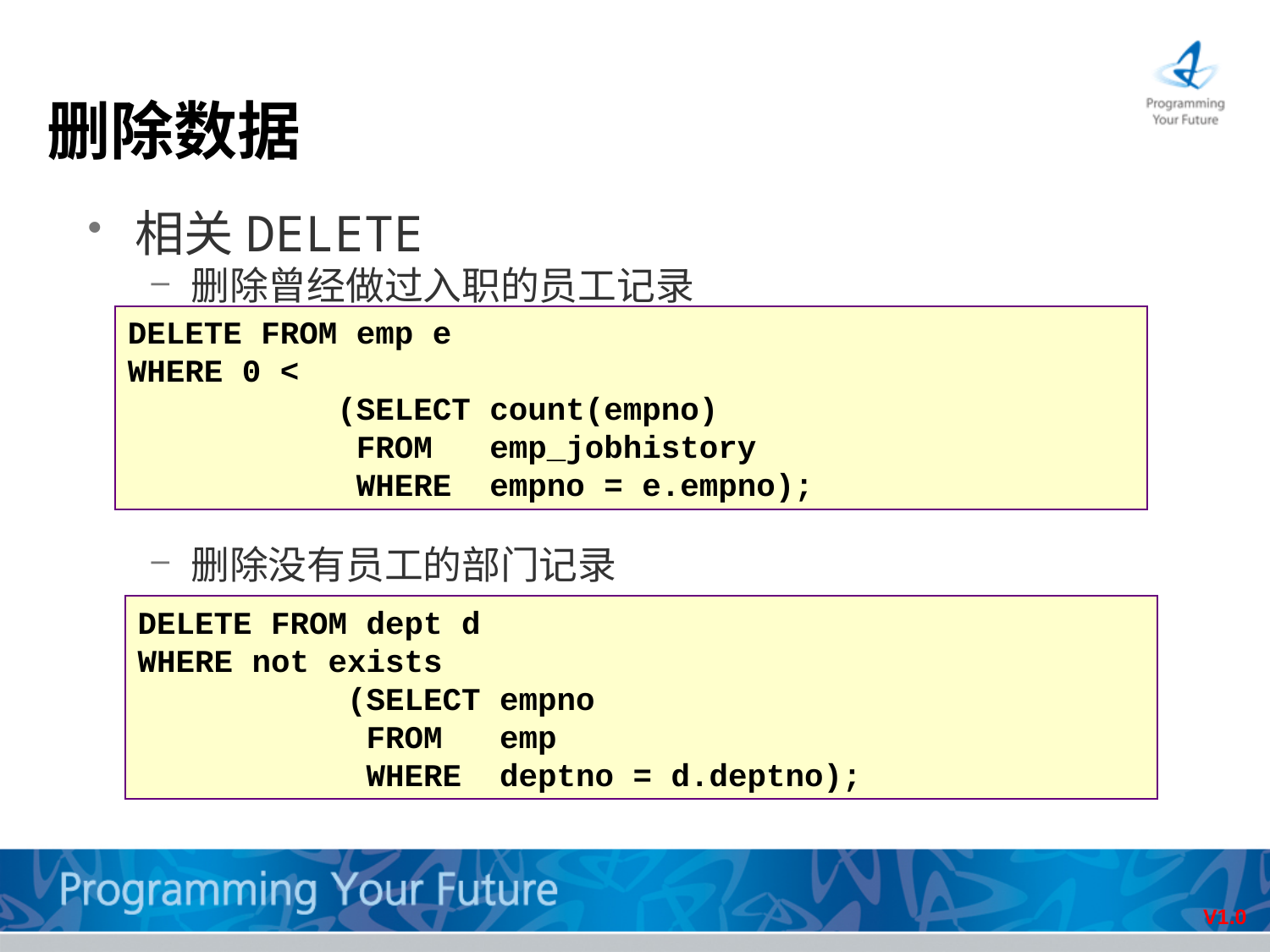

# 删除数据

相关DELETE
删除曾经做过入职的员工记录

删除没有员工的部门记录

DELETE FROM emp e
WHERE 0 <
           (SELECT count(empno)
            FROM   emp_jobhistory
            WHERE  empno = e.empno);
DELETE FROM dept d
WHERE not exists
           (SELECT empno
            FROM   emp
            WHERE  deptno = d.deptno);